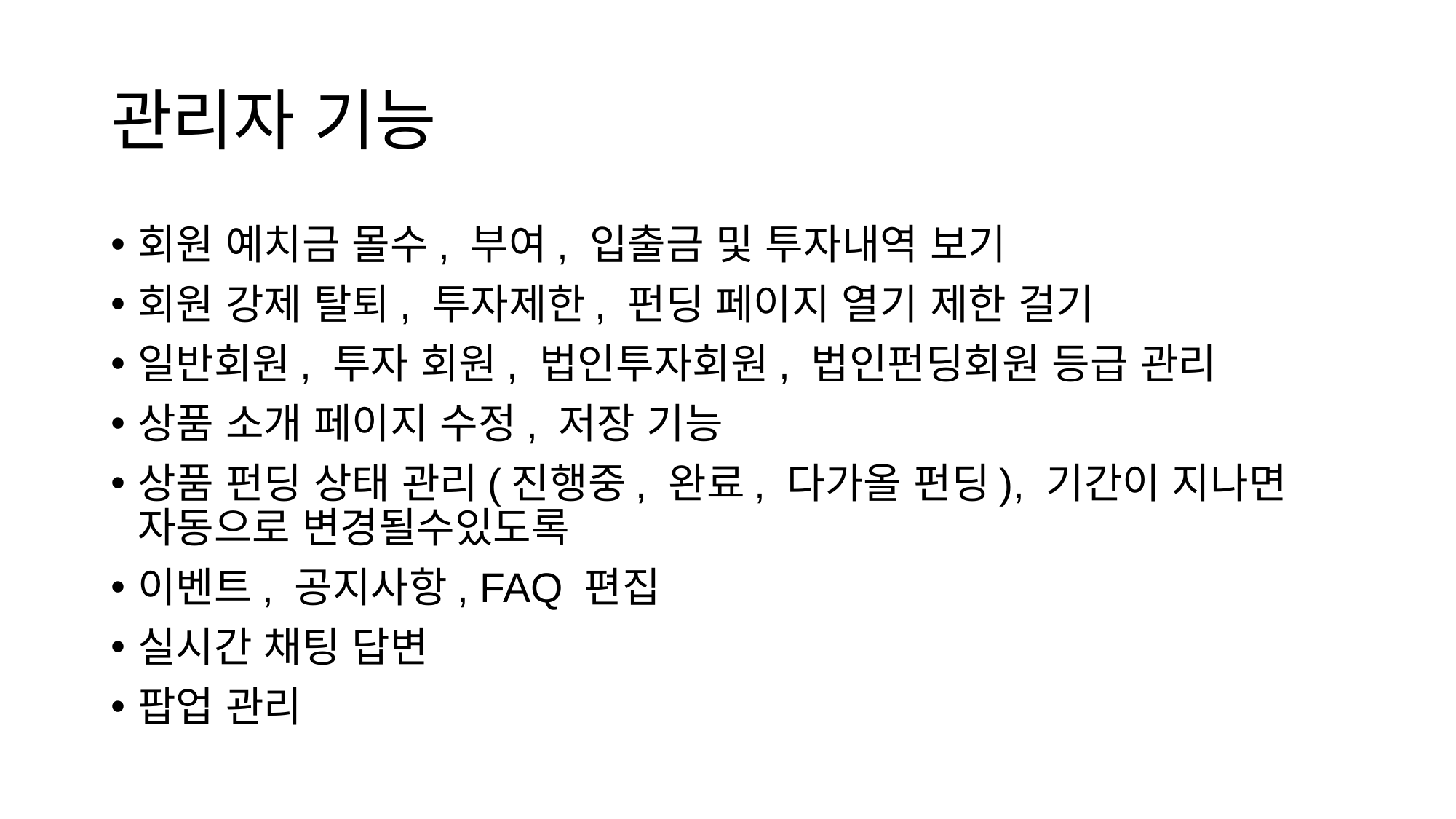

# 관리자 기능
회원 예치금 몰수, 부여, 입출금 및 투자내역 보기
회원 강제 탈퇴, 투자제한, 펀딩 페이지 열기 제한 걸기
일반회원, 투자 회원, 법인투자회원, 법인펀딩회원 등급 관리
상품 소개 페이지 수정, 저장 기능
상품 펀딩 상태 관리(진행중, 완료, 다가올 펀딩), 기간이 지나면 자동으로 변경될수있도록
이벤트, 공지사항, FAQ 편집
실시간 채팅 답변
팝업 관리